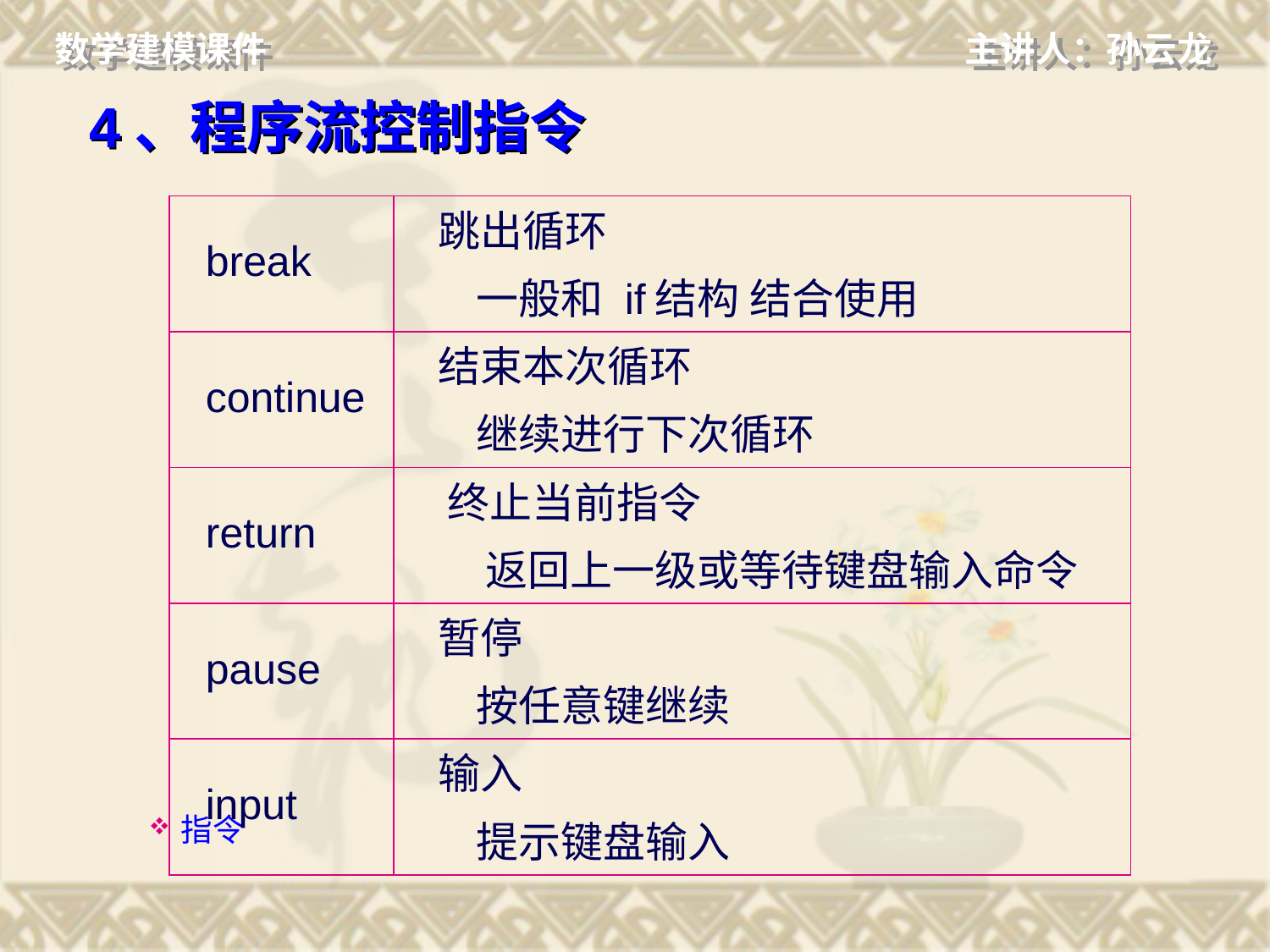

# 4、程序流控制指令
| break | 跳出循环 一般和 if结构 结合使用 |
| --- | --- |
| continue | 结束本次循环 继续进行下次循环 |
| return | 终止当前指令 返回上一级或等待键盘输入命令 |
| pause | 暂停 按任意键继续 |
| input | 输入 提示键盘输入 |
指令